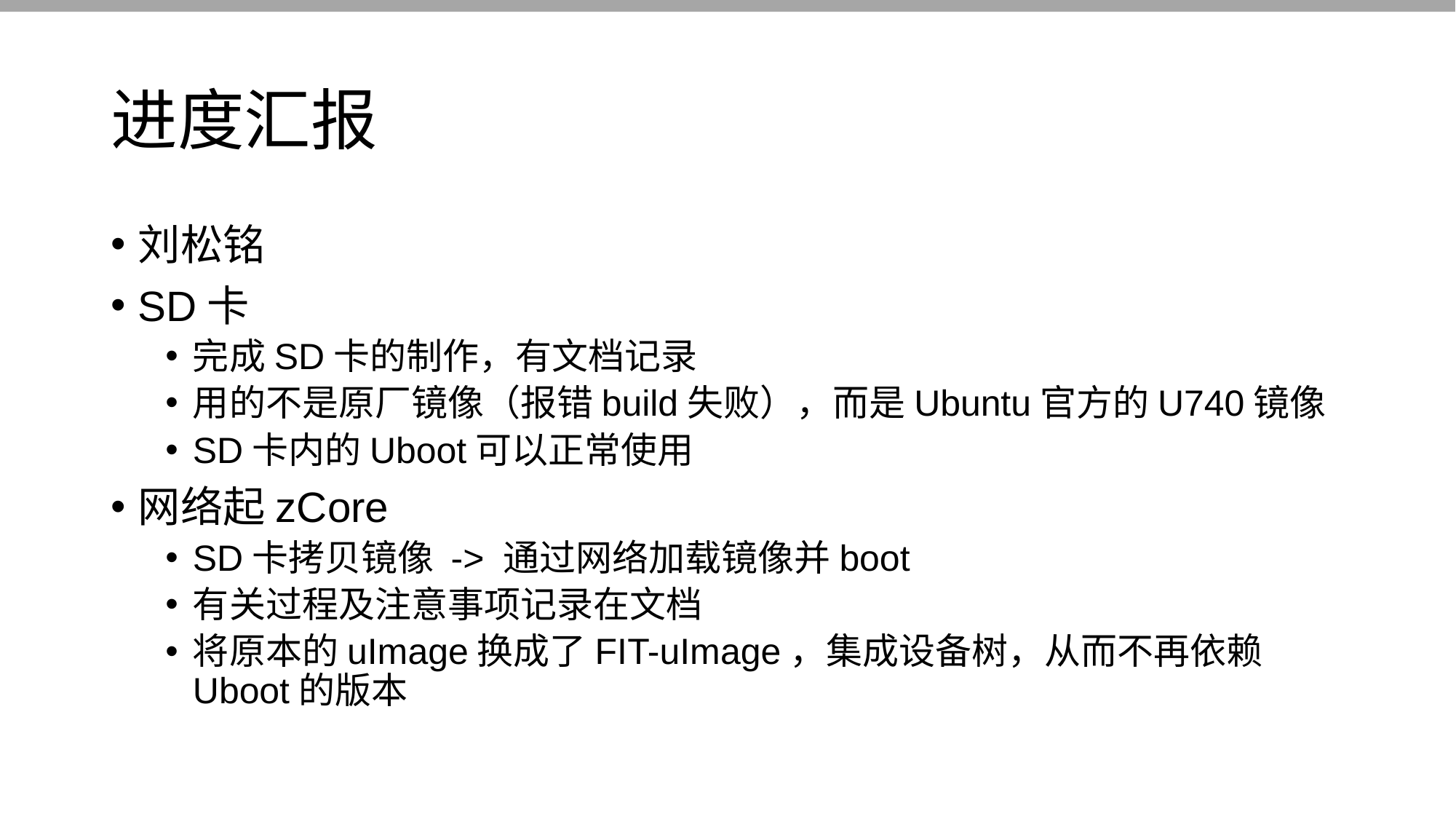

# 进度汇报
刘松铭
SD卡
完成SD卡的制作，有文档记录
用的不是原厂镜像（报错build失败），而是Ubuntu官方的U740镜像
SD卡内的Uboot可以正常使用
网络起zCore
SD卡拷贝镜像 -> 通过网络加载镜像并boot
有关过程及注意事项记录在文档
将原本的uImage换成了FIT-uImage，集成设备树，从而不再依赖Uboot的版本
4